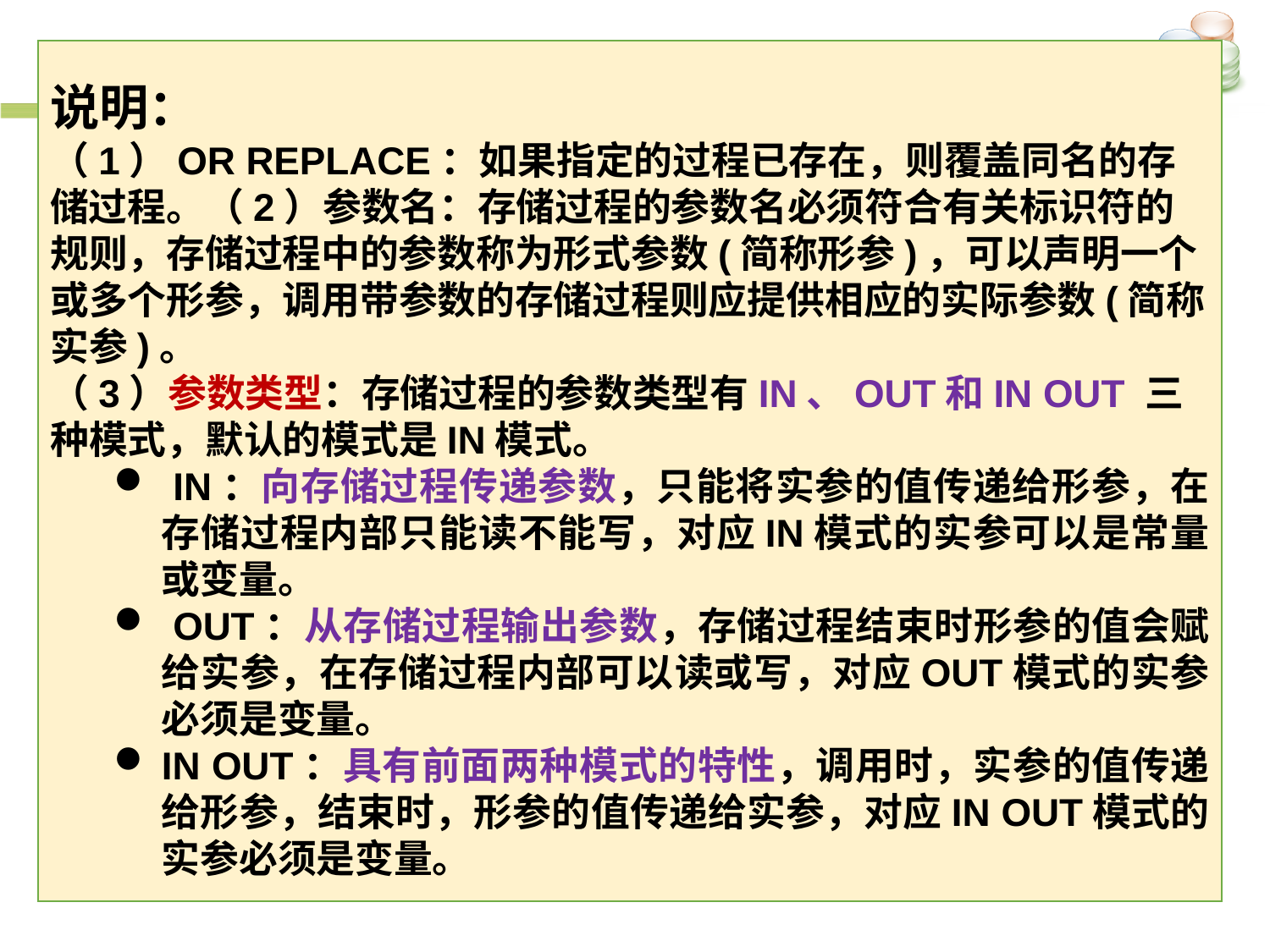

说明：
（1）OR REPLACE：如果指定的过程已存在，则覆盖同名的存储过程。（2）参数名：存储过程的参数名必须符合有关标识符的规则，存储过程中的参数称为形式参数(简称形参)，可以声明一个或多个形参，调用带参数的存储过程则应提供相应的实际参数(简称实参)。
（3）参数类型：存储过程的参数类型有IN、OUT和IN OUT 三种模式，默认的模式是IN模式。
 IN：向存储过程传递参数，只能将实参的值传递给形参，在存储过程内部只能读不能写，对应IN模式的实参可以是常量或变量。
 OUT：从存储过程输出参数，存储过程结束时形参的值会赋给实参，在存储过程内部可以读或写，对应OUT模式的实参必须是变量。
IN OUT：具有前面两种模式的特性，调用时，实参的值传递给形参，结束时，形参的值传递给实参，对应IN OUT模式的实参必须是变量。
27